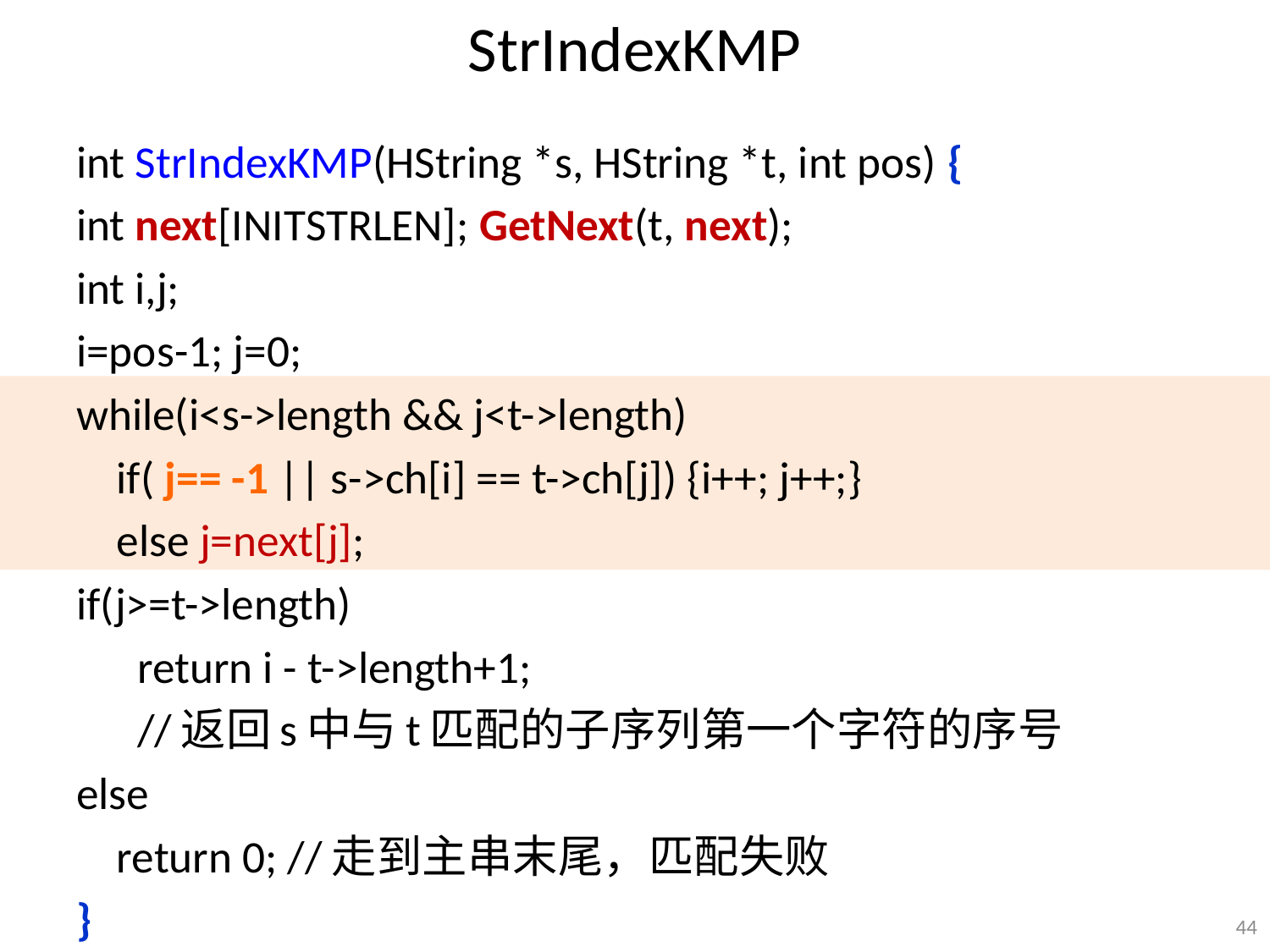

# StrIndexKMP
int StrIndexKMP(HString *s, HString *t, int pos) {
int next[INITSTRLEN]; GetNext(t, next);
int i,j;
i=pos-1; j=0;
while(i<s->length && j<t->length)
    if( j== -1 || s->ch[i] == t->ch[j]) {i++; j++;}
    else j=next[j];
if(j>=t->length)
      return i - t->length+1;
      //返回s中与t匹配的子序列第一个字符的序号
else
    return 0; //走到主串末尾，匹配失败
}

44